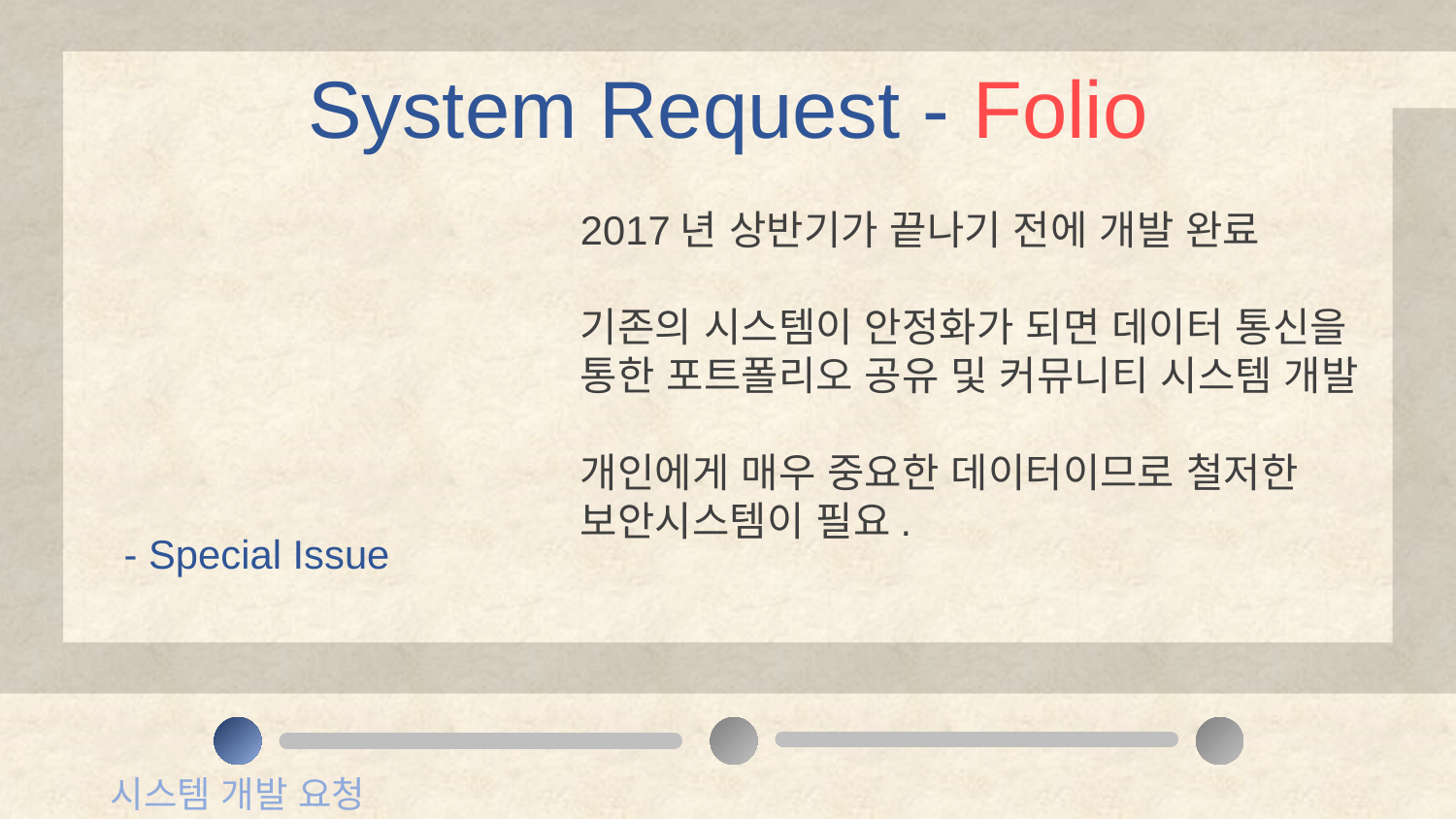

System Request - Folio
2017년 상반기가 끝나기 전에 개발 완료

기존의 시스템이 안정화가 되면 데이터 통신을 통한 포트폴리오 공유 및 커뮤니티 시스템 개발

개인에게 매우 중요한 데이터이므로 철저한 보안시스템이 필요.
- Special Issue

시스템 개발 요청